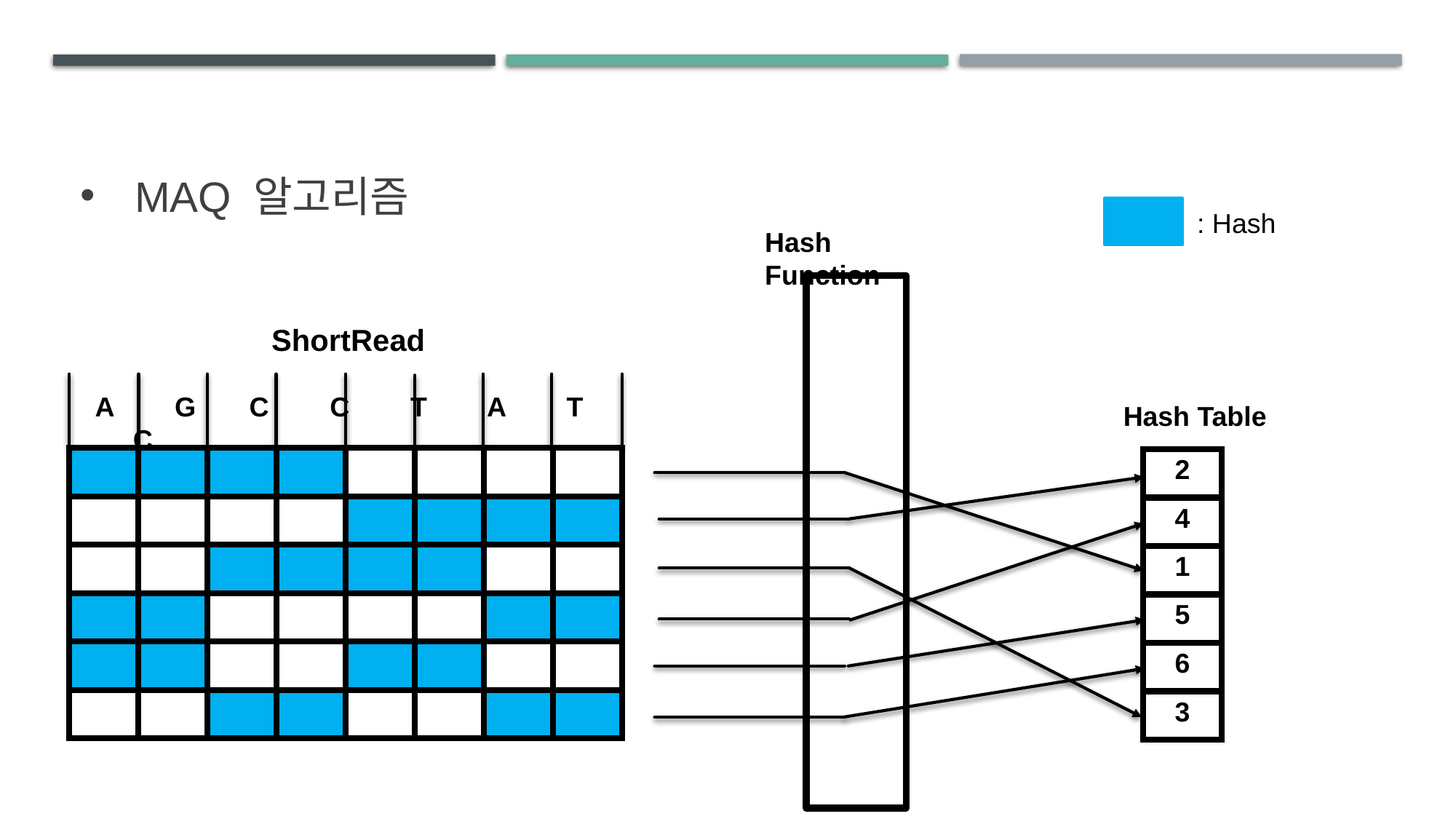

# Maq 알고리즘

: Hash
Hash Function

ShortRead

A        G       C        C        T        A        T        C
Hash Table
|  |  |  |  |  |  |  |  |
| --- | --- | --- | --- | --- | --- | --- | --- |
|  |  |  |  |  |  |  |  |
|  |  |  |  |  |  |  |  |
|  |  |  |  |  |  |  |  |
|  |  |  |  |  |  |  |  |
|  |  |  |  |  |  |  |  |
| 2 |
| --- |
| 4 |
| 1 |
| 5 |
| 6 |
| 3 |